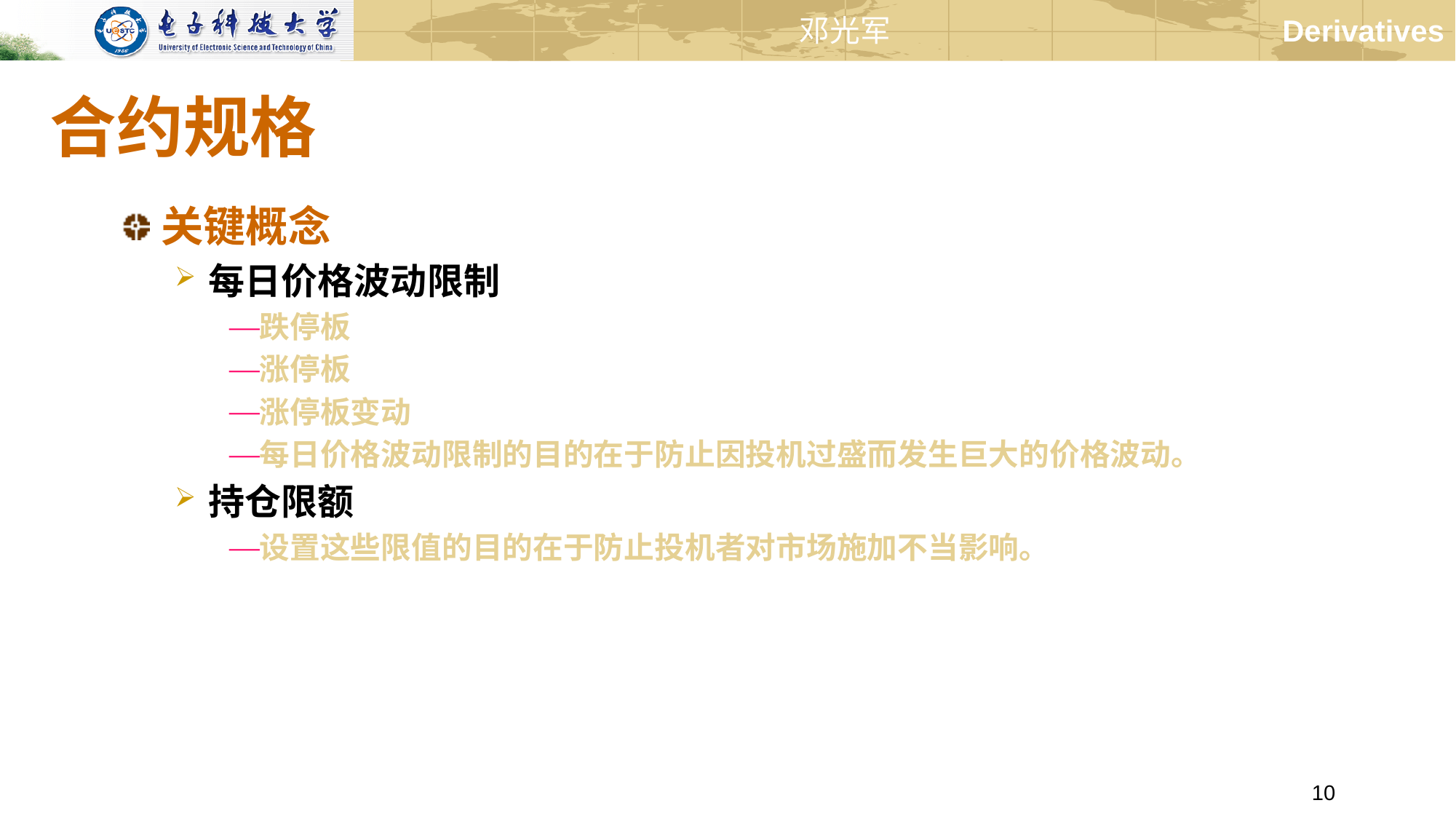

# 合约规格
关键概念
每日价格波动限制
跌停板
涨停板
涨停板变动
每日价格波动限制的目的在于防止因投机过盛而发生巨大的价格波动。
持仓限额
设置这些限值的目的在于防止投机者对市场施加不当影响。